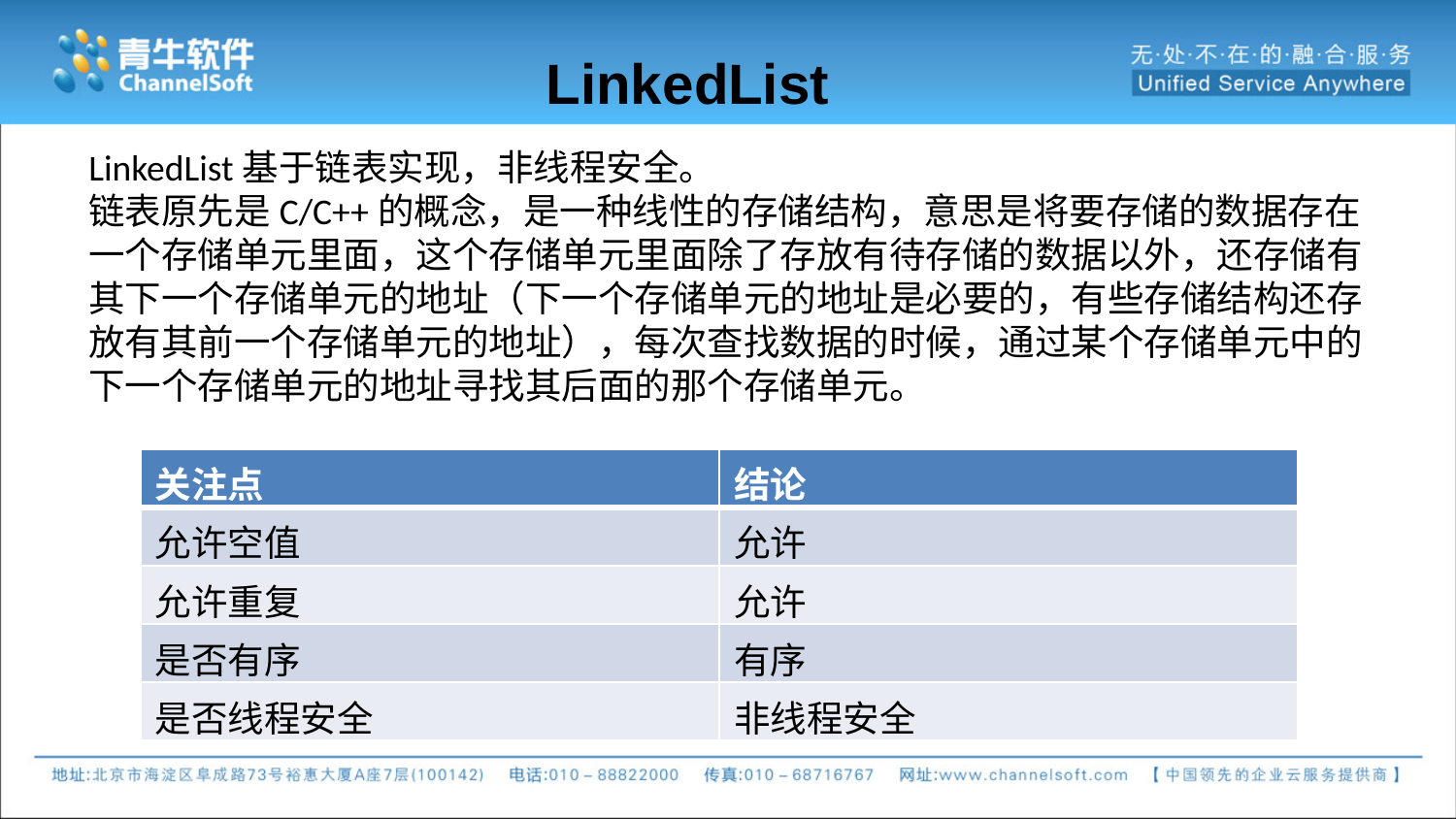

# LinkedList
LinkedList基于链表实现，非线程安全。
链表原先是C/C++的概念，是一种线性的存储结构，意思是将要存储的数据存在一个存储单元里面，这个存储单元里面除了存放有待存储的数据以外，还存储有其下一个存储单元的地址（下一个存储单元的地址是必要的，有些存储结构还存放有其前一个存储单元的地址），每次查找数据的时候，通过某个存储单元中的下一个存储单元的地址寻找其后面的那个存储单元。
| 关注点 | 结论 |
| --- | --- |
| 允许空值 | 允许 |
| 允许重复 | 允许 |
| 是否有序 | 有序 |
| 是否线程安全 | 非线程安全 |